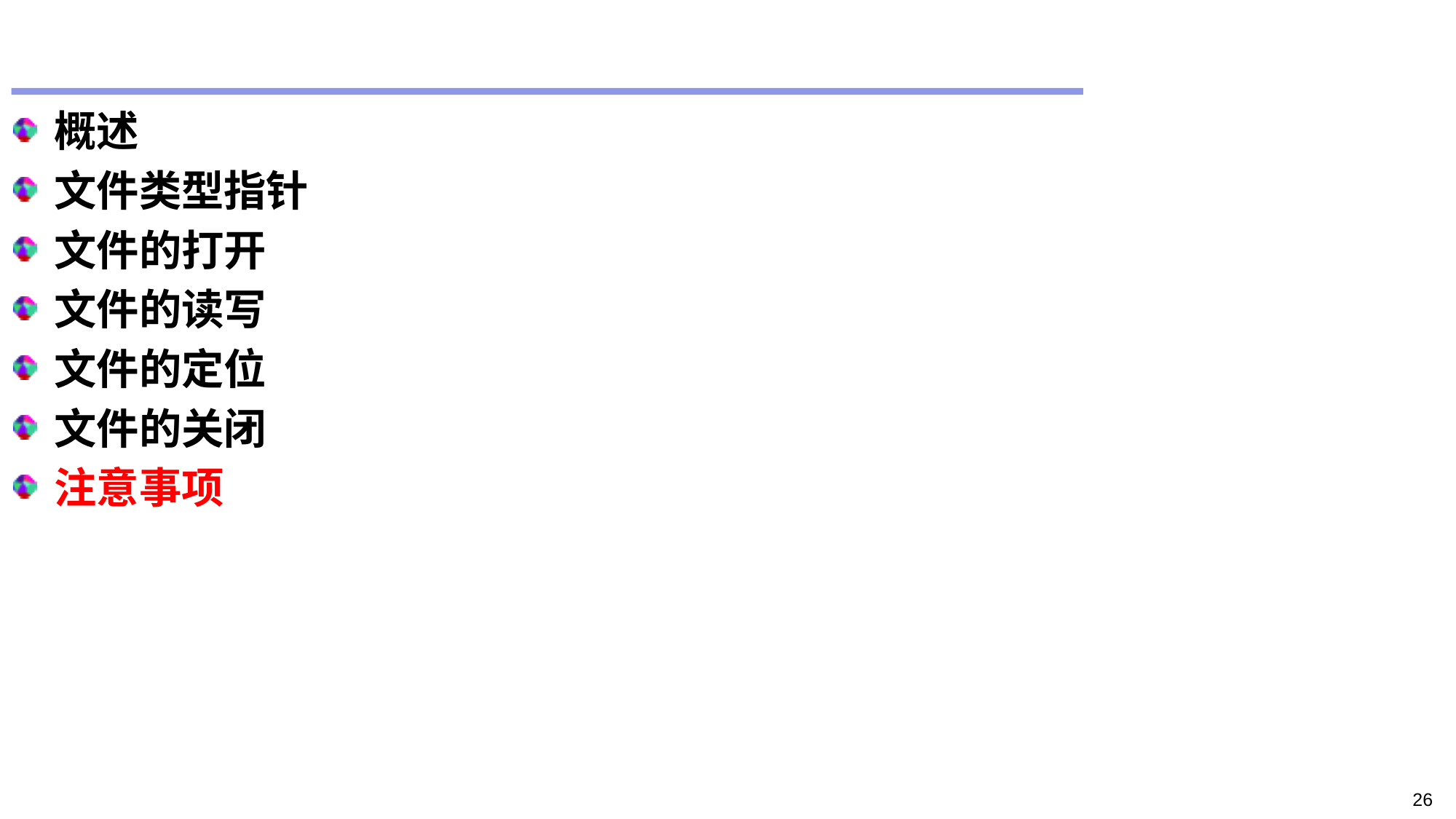

#
概述
文件类型指针
文件的打开
文件的读写
文件的定位
文件的关闭
注意事项

26